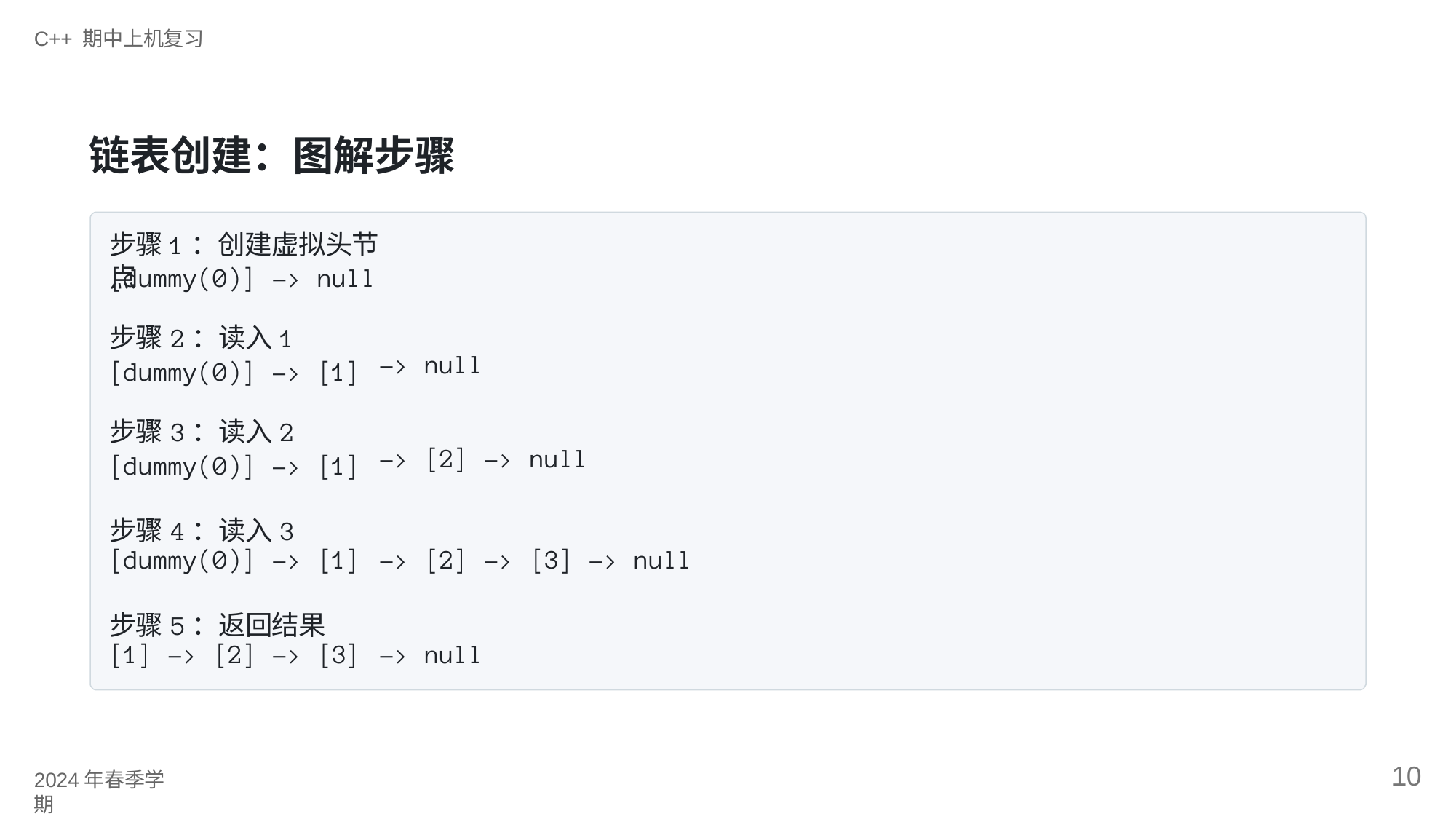

C++ 期中上机复习
# 链表创建：图解步骤

步骤1：创建虚拟头节点
| [dummy(0)] -> null |  |  |  |
| --- | --- | --- | --- |
| 步骤2：读入1 [dummy(0)] -> [1] | -> | null |  |
| 步骤3：读入2 [dummy(0)] -> [1] | -> | [2] -> | null |
| 步骤4：读入3 |  |  |  |
| [dummy(0)] -> [1] | -> | [2] -> | [3] -> null |
| 步骤5：返回结果 |  |  |  |
| [1] -> [2] -> [3] | -> | null |  |
10
2024年春季学期